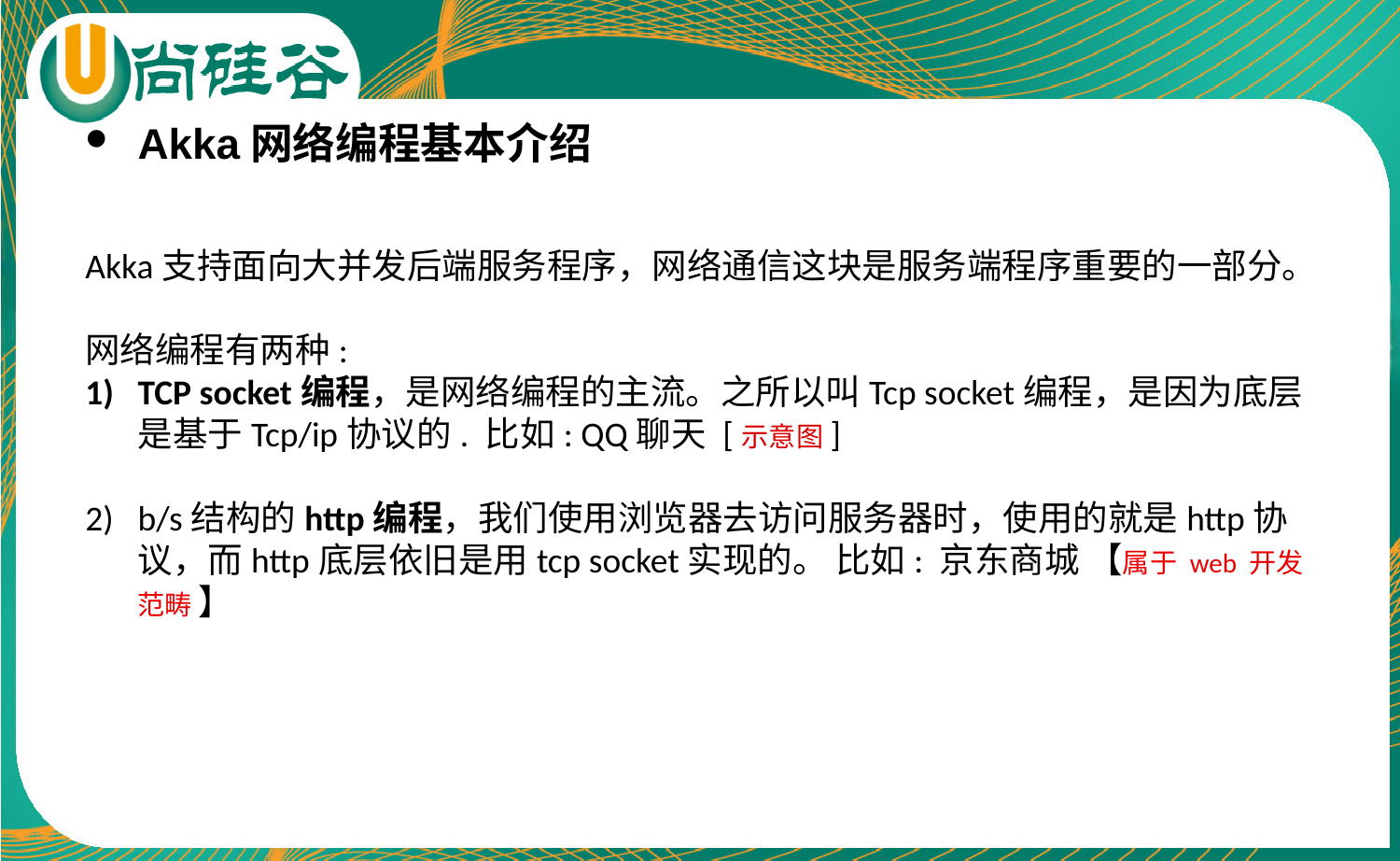

Akka网络编程基本介绍

Akka支持面向大并发后端服务程序，网络通信这块是服务端程序重要的一部分。

网络编程有两种:
TCP socket编程，是网络编程的主流。之所以叫Tcp socket编程，是因为底层是基于Tcp/ip协议的. 比如: QQ聊天 [示意图]

b/s结构的http编程，我们使用浏览器去访问服务器时，使用的就是http协议，而http底层依旧是用tcp socket实现的。 比如: 京东商城 【属于 web 开发范畴 】